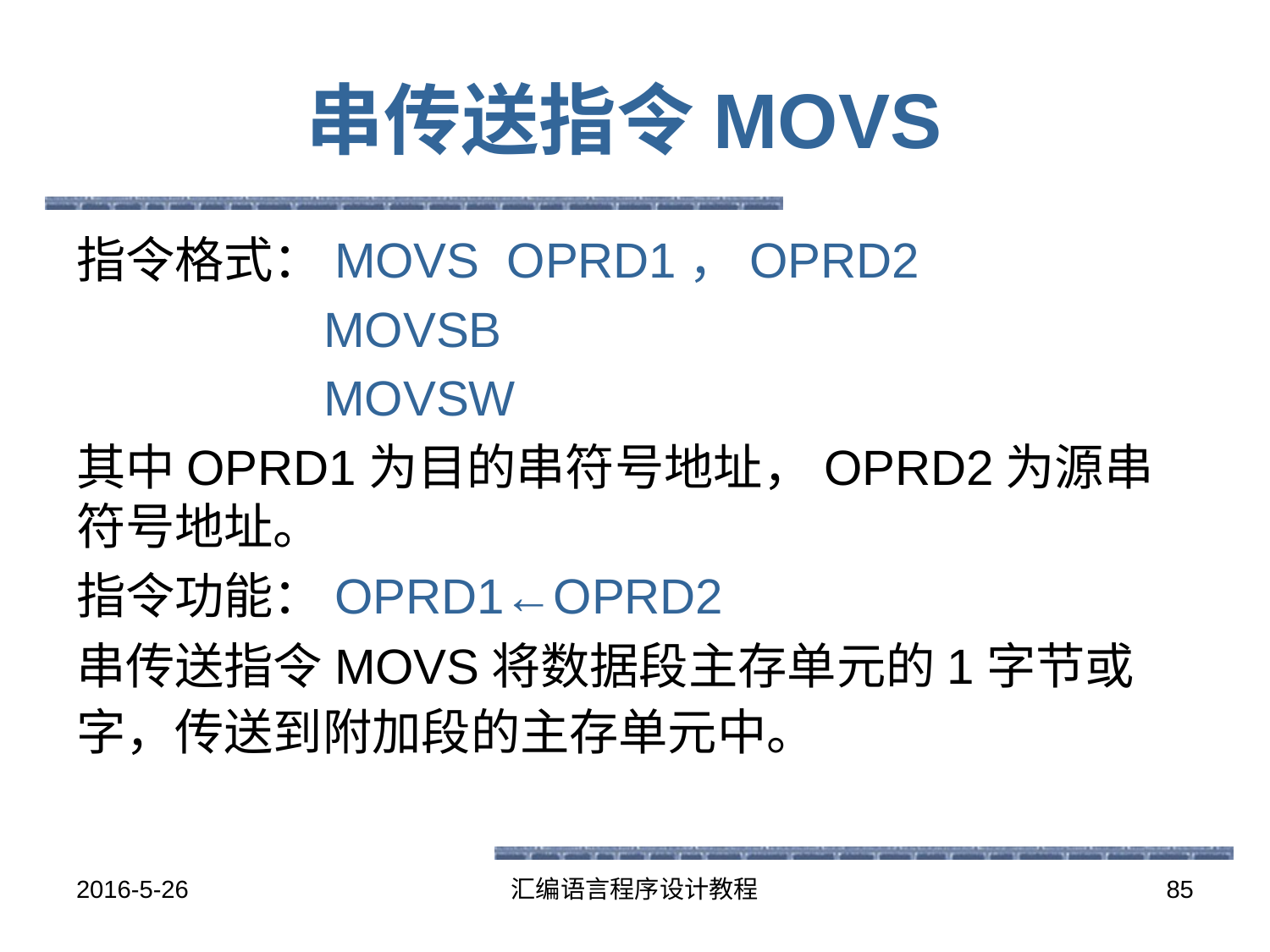

# 串传送指令MOVS
指令格式：MOVS  OPRD1，OPRD2
                  MOVSB
                  MOVSW
其中OPRD1为目的串符号地址，OPRD2为源串符号地址。
指令功能：OPRD1←OPRD2
串传送指令MOVS将数据段主存单元的1字节或字，传送到附加段的主存单元中。
2016-5-26
汇编语言程序设计教程
85